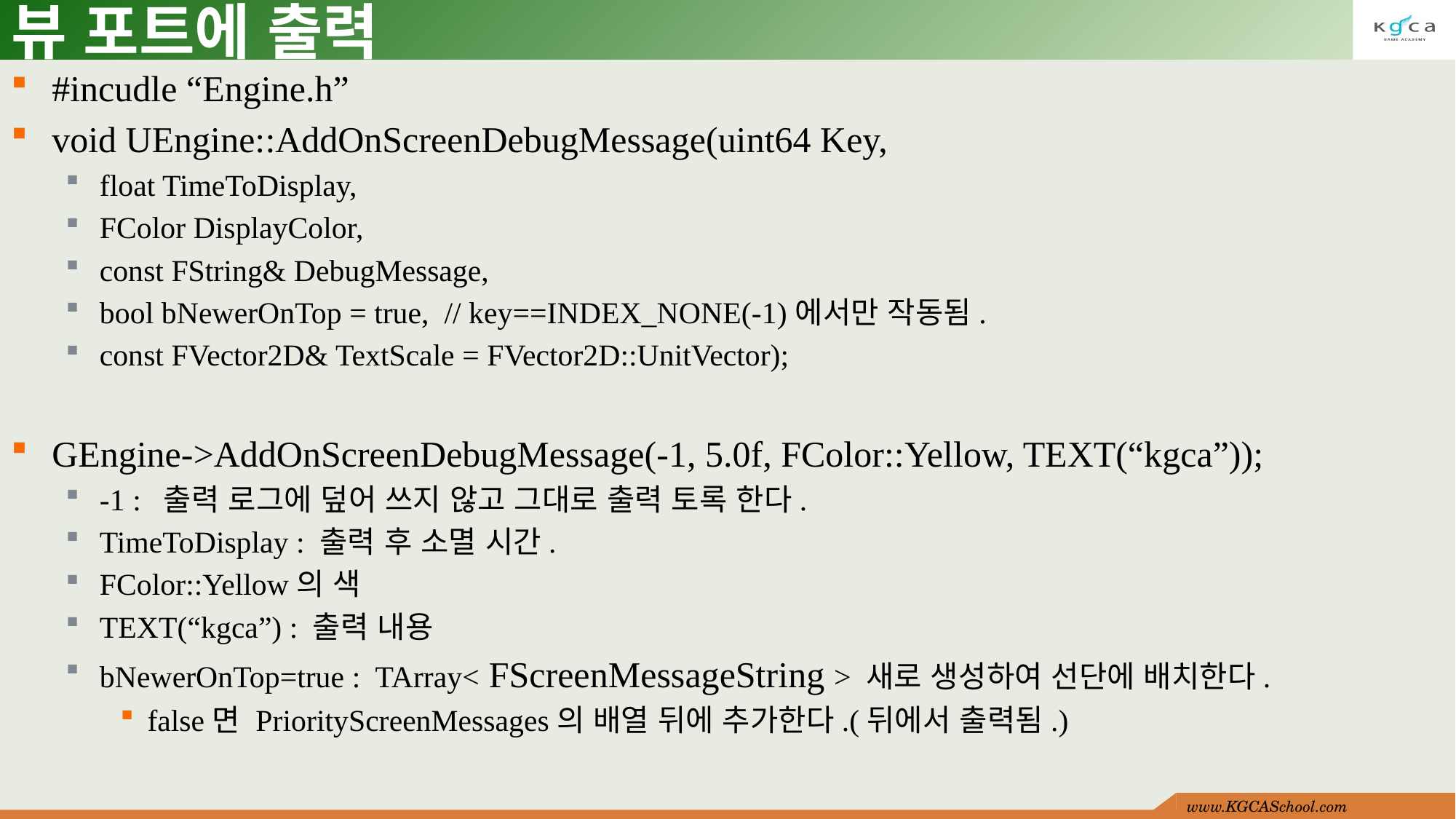

# 뷰 포트에 출력
#incudle “Engine.h”
void UEngine::AddOnScreenDebugMessage(uint64 Key,
float TimeToDisplay,
FColor DisplayColor,
const FString& DebugMessage,
bool bNewerOnTop = true,  // key==INDEX_NONE(-1)에서만 작동됨.
const FVector2D& TextScale = FVector2D::UnitVector);

GEngine->AddOnScreenDebugMessage(-1, 5.0f, FColor::Yellow, TEXT(“kgca”));
-1 :  출력 로그에 덮어 쓰지 않고 그대로 출력 토록 한다.
TimeToDisplay : 출력 후 소멸 시간.
FColor::Yellow의 색
TEXT(“kgca”) : 출력 내용
bNewerOnTop=true :  TArray< FScreenMessageString > 새로 생성하여 선단에 배치한다.
false면 PriorityScreenMessages의 배열 뒤에 추가한다.(뒤에서 출력됨.)